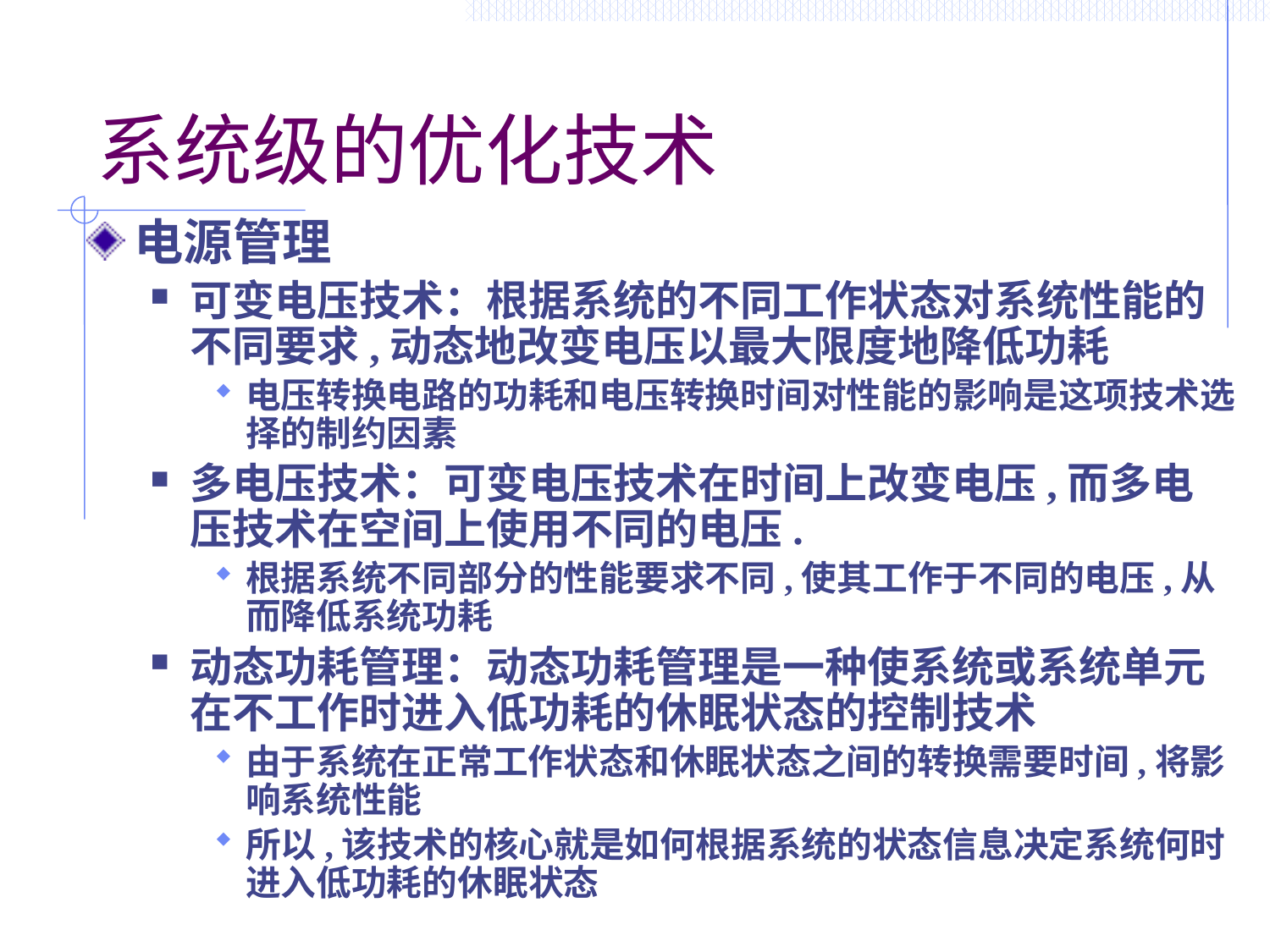

# 系统级的优化技术
电源管理
可变电压技术：根据系统的不同工作状态对系统性能的不同要求,动态地改变电压以最大限度地降低功耗
电压转换电路的功耗和电压转换时间对性能的影响是这项技术选择的制约因素
多电压技术：可变电压技术在时间上改变电压,而多电压技术在空间上使用不同的电压.
根据系统不同部分的性能要求不同,使其工作于不同的电压,从而降低系统功耗
动态功耗管理：动态功耗管理是一种使系统或系统单元在不工作时进入低功耗的休眠状态的控制技术
由于系统在正常工作状态和休眠状态之间的转换需要时间,将影响系统性能
所以,该技术的核心就是如何根据系统的状态信息决定系统何时进入低功耗的休眠状态